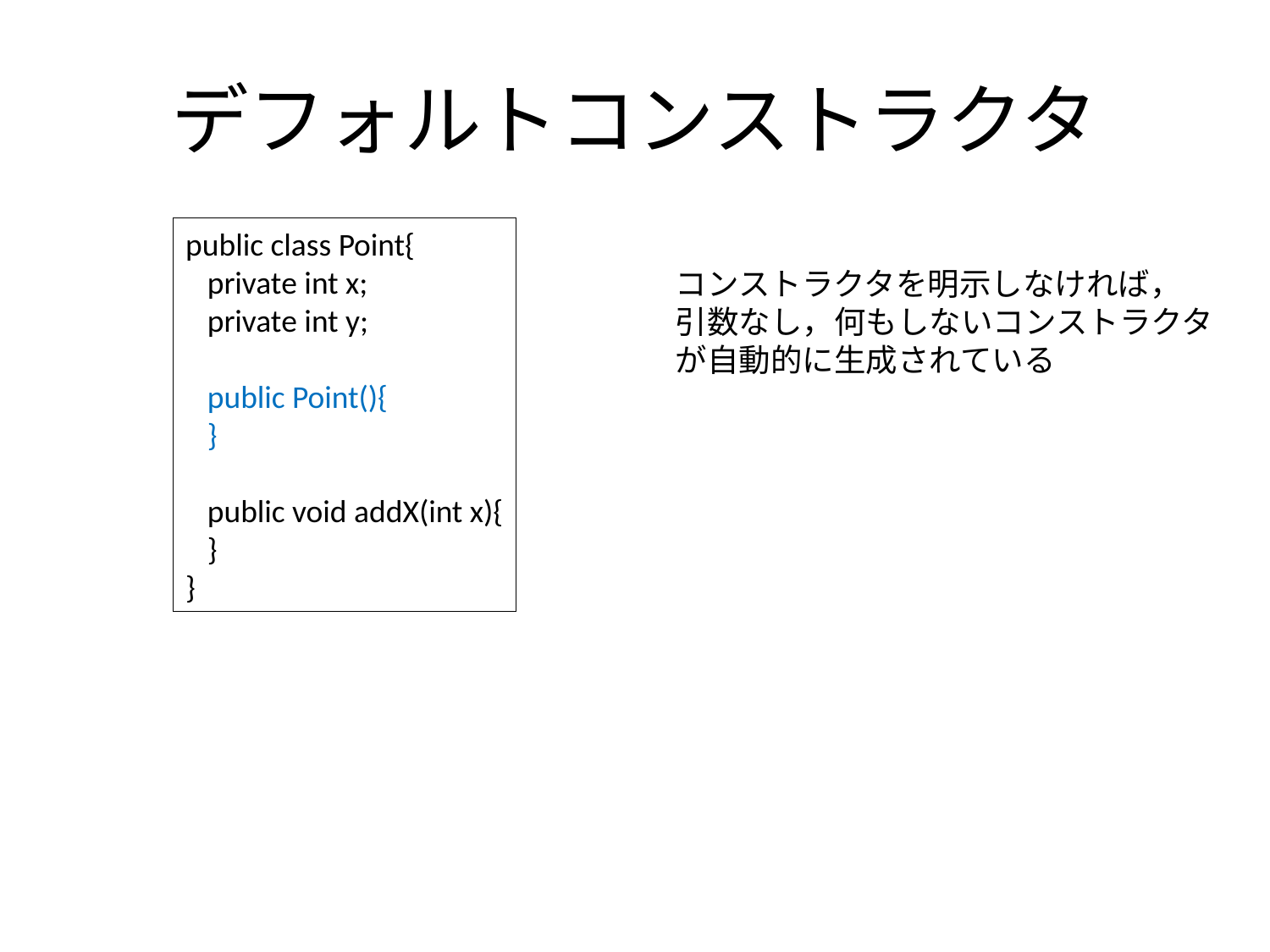

# デフォルトコンストラクタ
public class Point{
   private int x;
   private int y;

   public Point(){
   }

   public void addX(int x){
   }
}
コンストラクタを明示しなければ，
引数なし，何もしないコンストラクタ
が自動的に生成されている